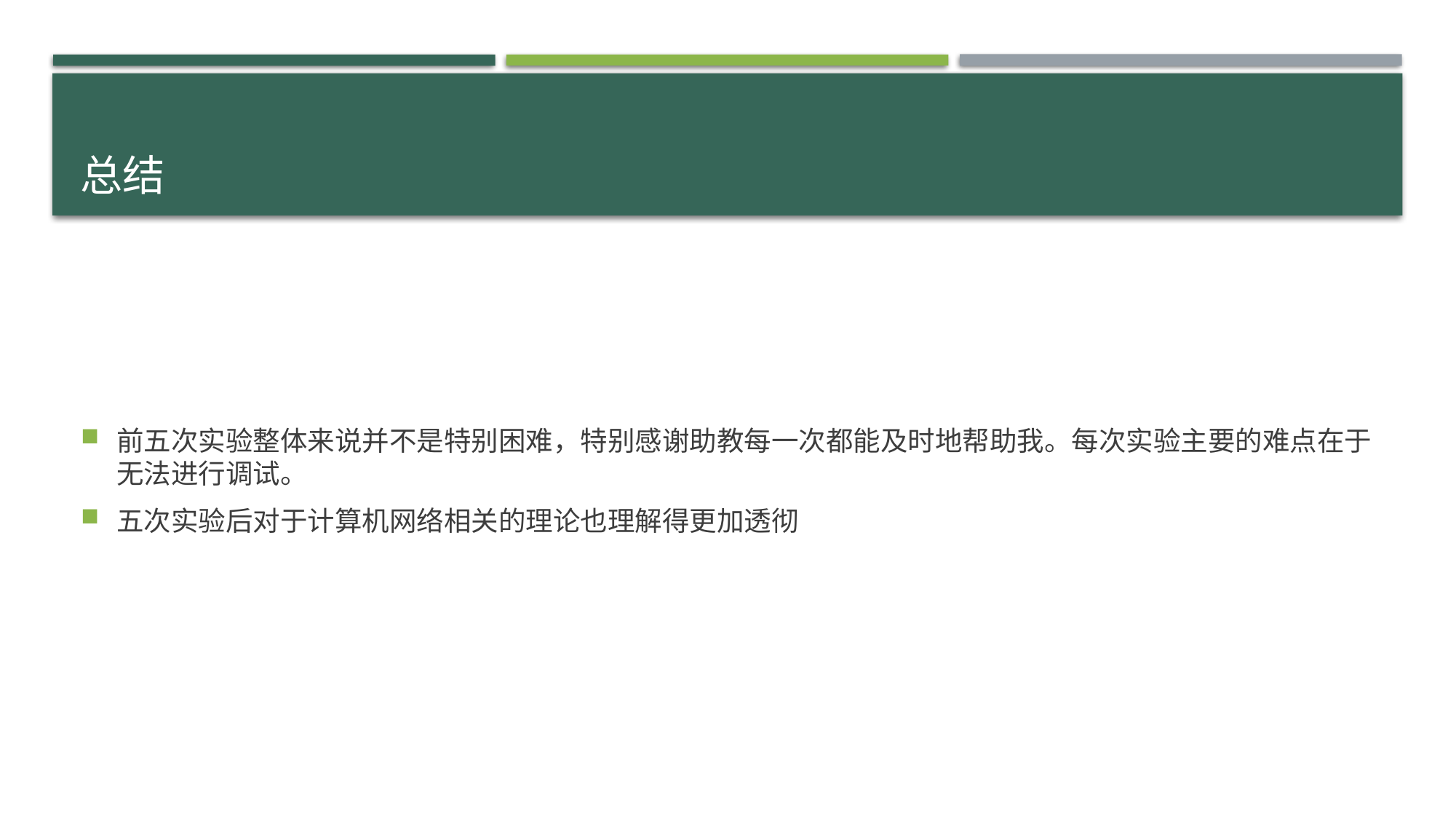

# 总结
前五次实验整体来说并不是特别困难，特别感谢助教每一次都能及时地帮助我。每次实验主要的难点在于无法进行调试。
五次实验后对于计算机网络相关的理论也理解得更加透彻